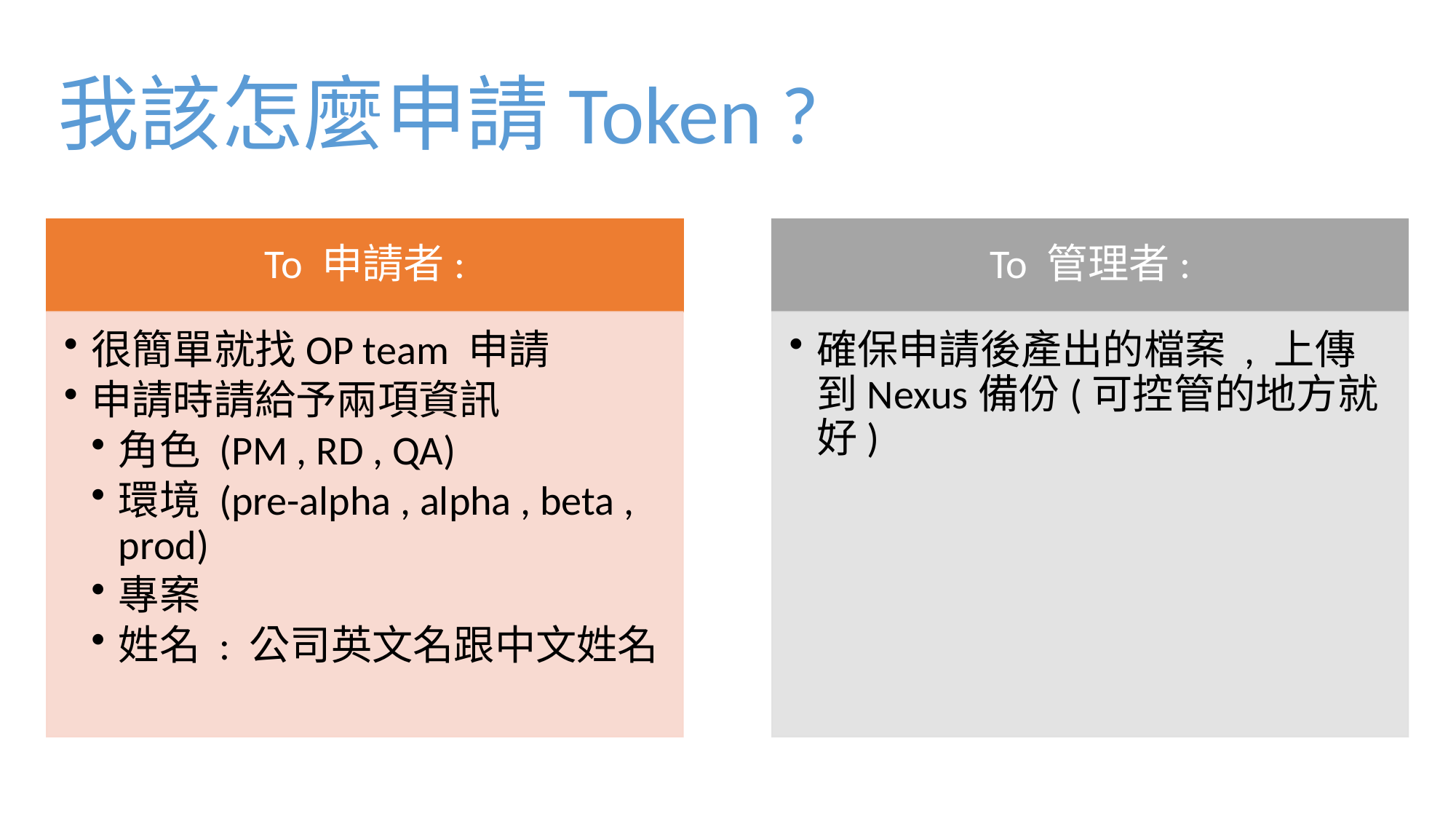

# 我該怎麼申請Token ?
To 申請者:
很簡單就找OP team 申請
申請時請給予兩項資訊
角色 (PM , RD , QA)
環境 (pre-alpha , alpha , beta , prod)
專案
姓名 : 公司英文名跟中文姓名
To 管理者:
確保申請後產出的檔案 , 上傳到Nexus備份(可控管的地方就好)